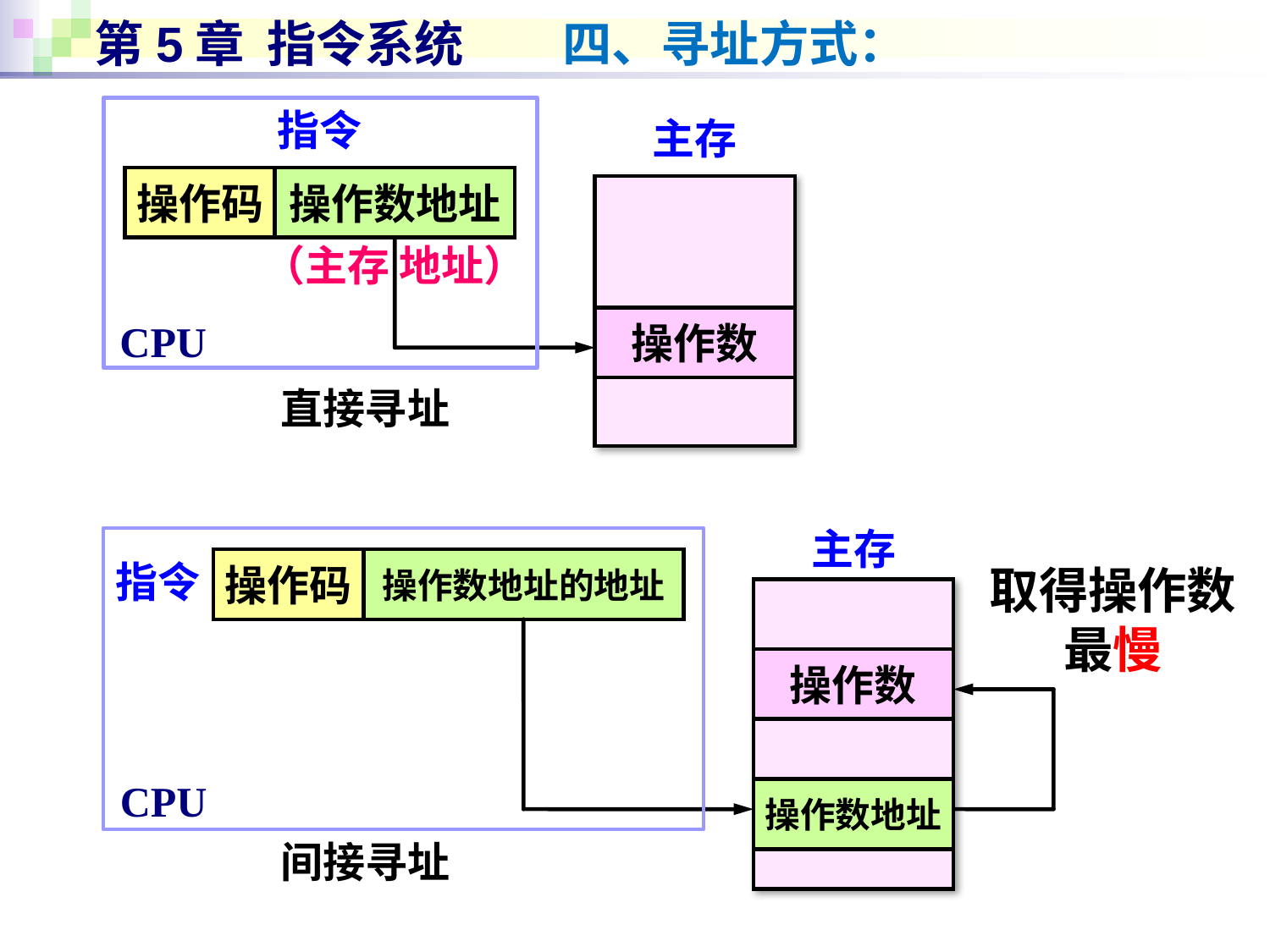

# 第5章  指令系统
四、寻址方式：

指令
主存
操作码
操作数地址

（主存 地址）

操作数
CPU

直接寻址
主存

指令
操作码
操作数地址的地址
取得操作数
最慢

操作数

CPU
操作数地址

间接寻址
41